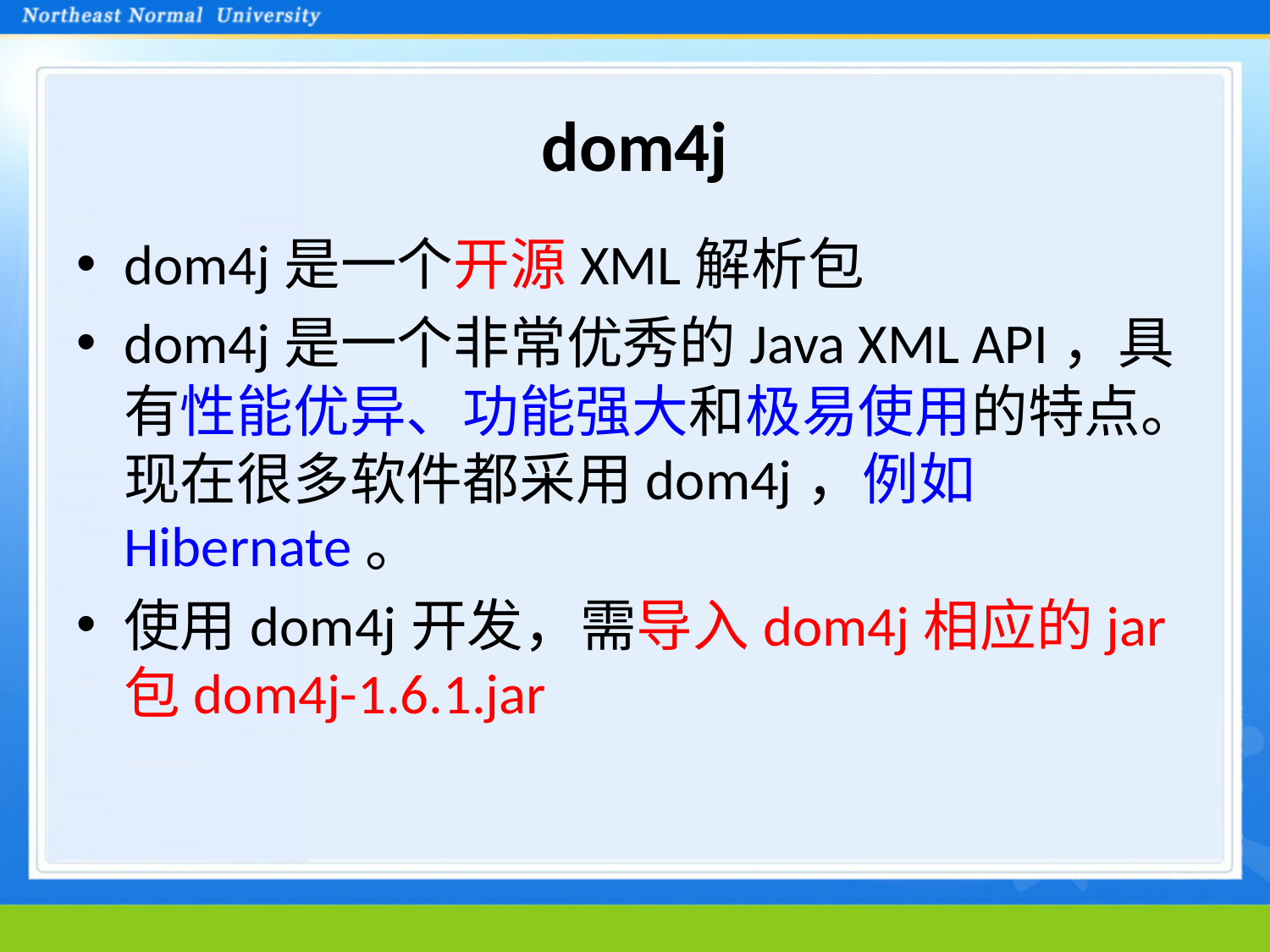

# dom4j
dom4j是一个开源XML解析包
dom4j是一个非常优秀的Java XML API，具有性能优异、功能强大和极易使用的特点。现在很多软件都采用dom4j，例如Hibernate。
使用dom4j开发，需导入dom4j相应的jar包dom4j-1.6.1.jar